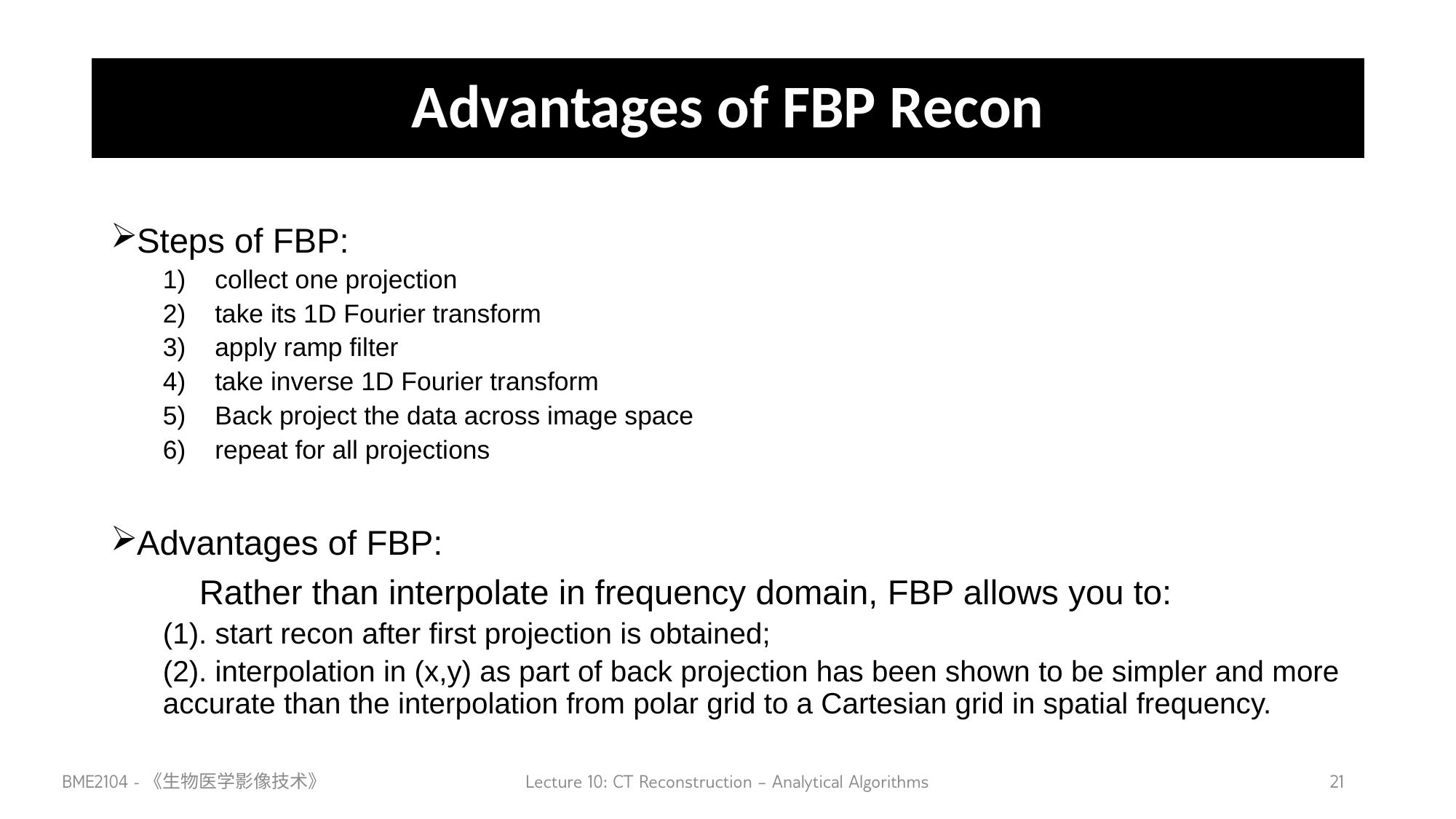

Steps of FBP:
collect one projection
take its 1D Fourier transform
apply ramp filter
take inverse 1D Fourier transform
Back project the data across image space
repeat for all projections

Advantages of FBP:
	Rather than interpolate in frequency domain, FBP allows you to:
(1). start recon after first projection is obtained;
(2). interpolation in (x,y) as part of back projection has been shown to be simpler and more accurate than the interpolation from polar grid to a Cartesian grid in spatial frequency.

Advantages of FBP Recon
BME2104 -《生物医学影像技术》
Lecture 10: CT Reconstruction – Analytical Algorithms
21